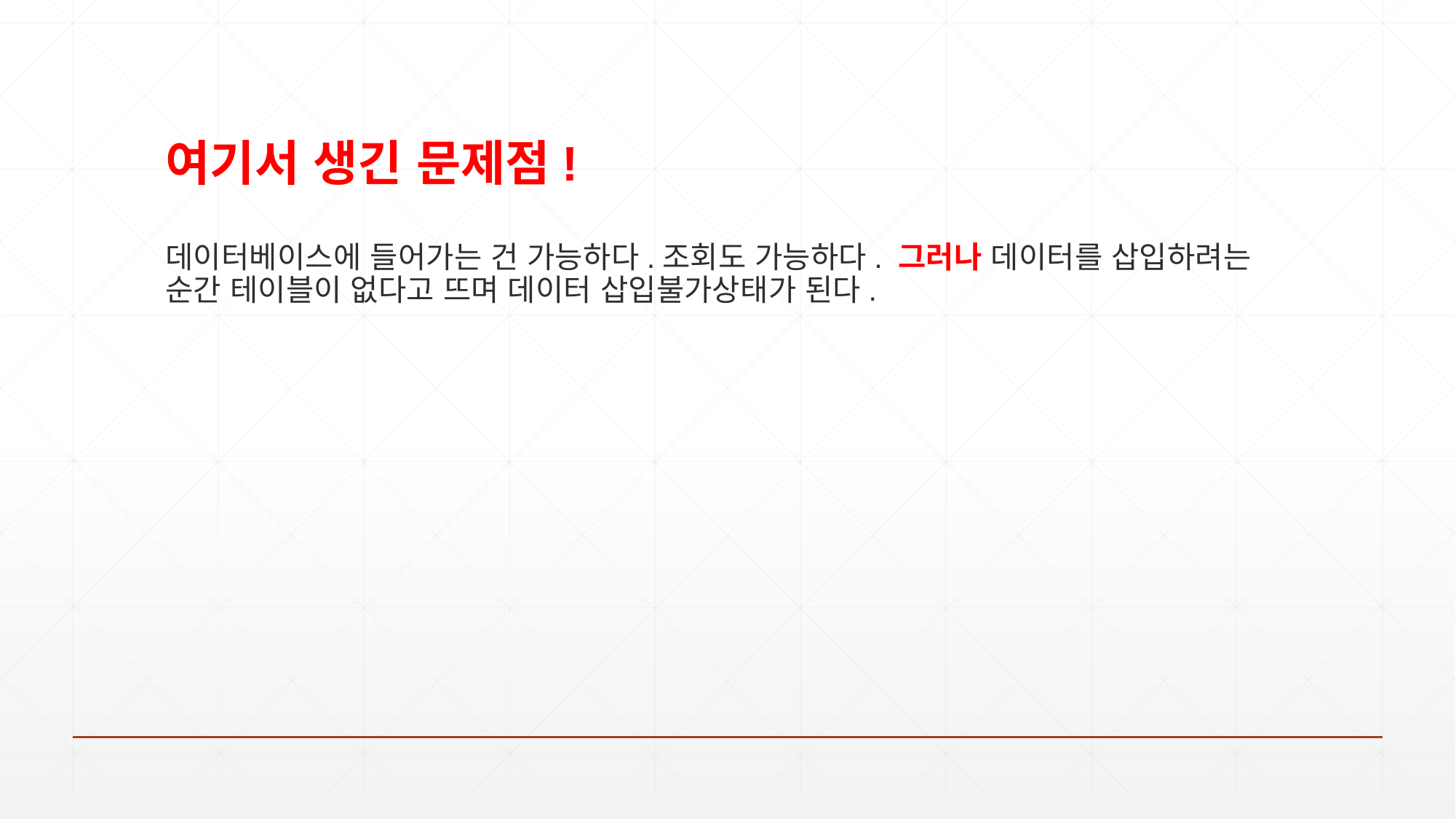

# 여기서 생긴 문제점!
데이터베이스에 들어가는 건 가능하다.조회도 가능하다. 그러나 데이터를 삽입하려는 순간 테이블이 없다고 뜨며 데이터 삽입불가상태가 된다.